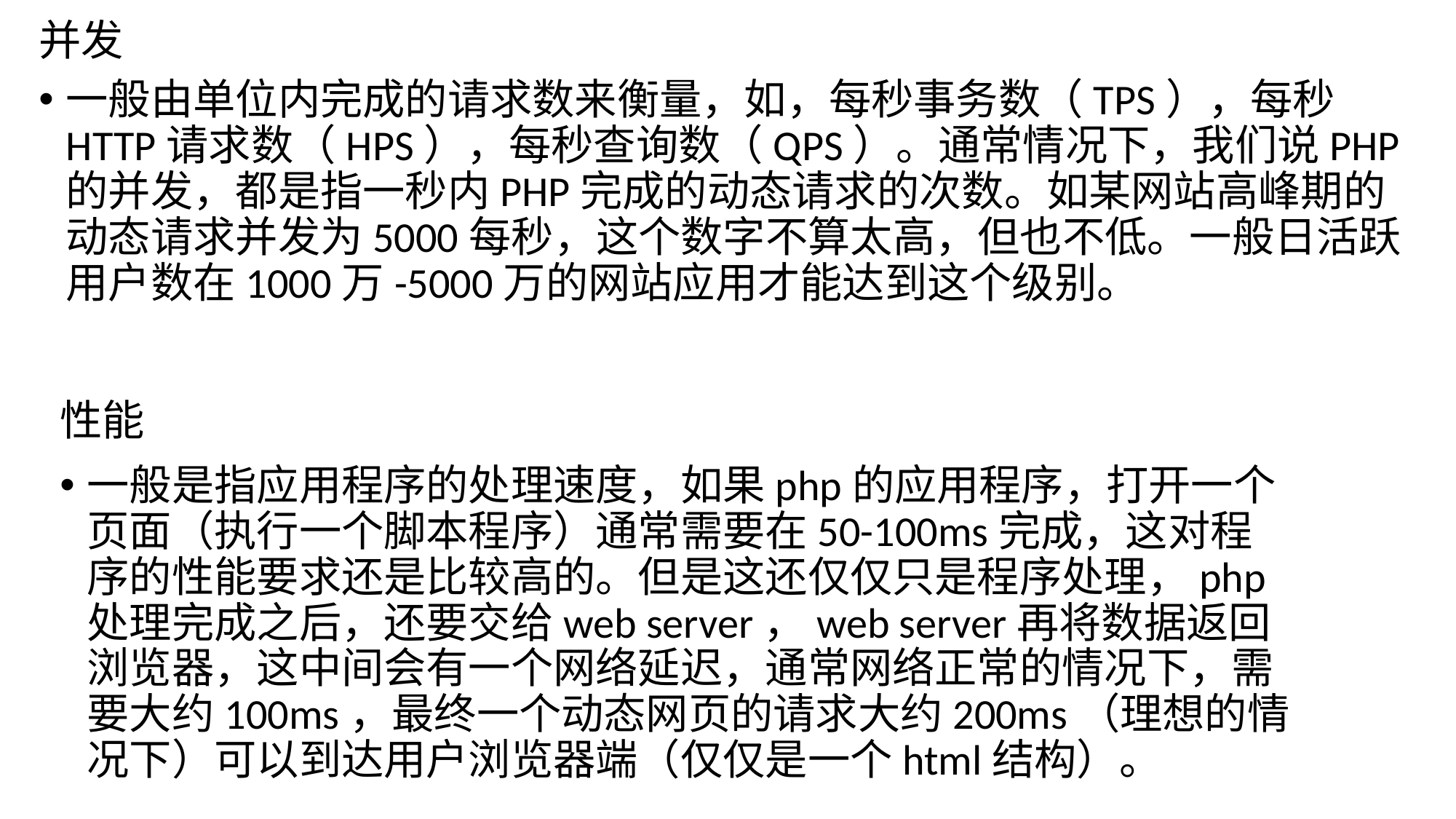

# 并发
一般由单位内完成的请求数来衡量，如，每秒事务数（TPS），每秒HTTP请求数（HPS），每秒查询数（QPS）。通常情况下，我们说PHP的并发，都是指一秒内PHP完成的动态请求的次数。如某网站高峰期的动态请求并发为5000每秒，这个数字不算太高，但也不低。一般日活跃用户数在1000万-5000万的网站应用才能达到这个级别。
性能
一般是指应用程序的处理速度，如果php的应用程序，打开一个页面（执行一个脚本程序）通常需要在50-100ms完成，这对程序的性能要求还是比较高的。但是这还仅仅只是程序处理，php处理完成之后，还要交给web server，web server再将数据返回浏览器，这中间会有一个网络延迟，通常网络正常的情况下，需要大约100ms，最终一个动态网页的请求大约200ms（理想的情况下）可以到达用户浏览器端（仅仅是一个html结构）。